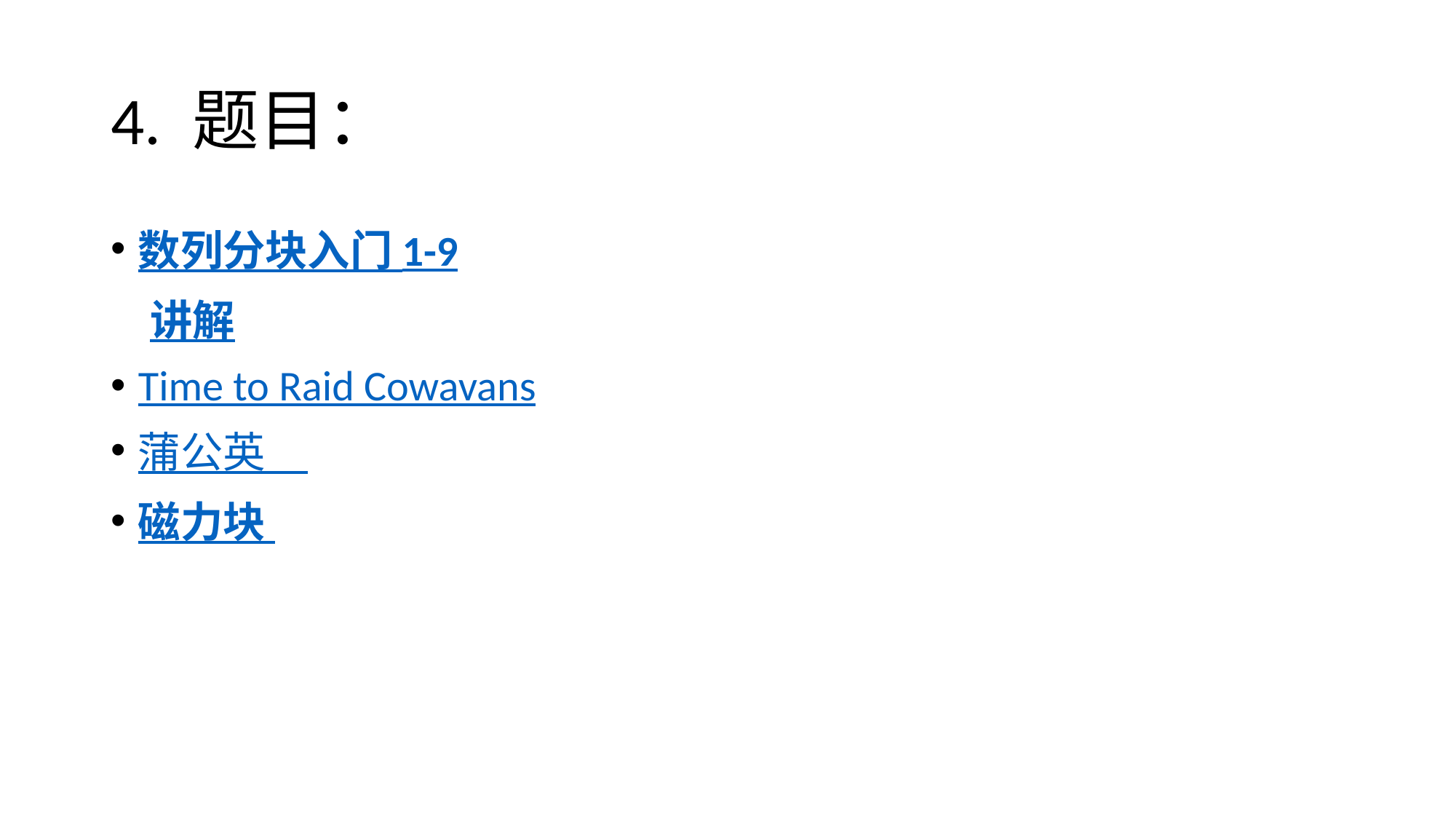

# 4. 题目：
数列分块入门 1-9
   讲解
Time to Raid Cowavans
蒲公英
磁力块